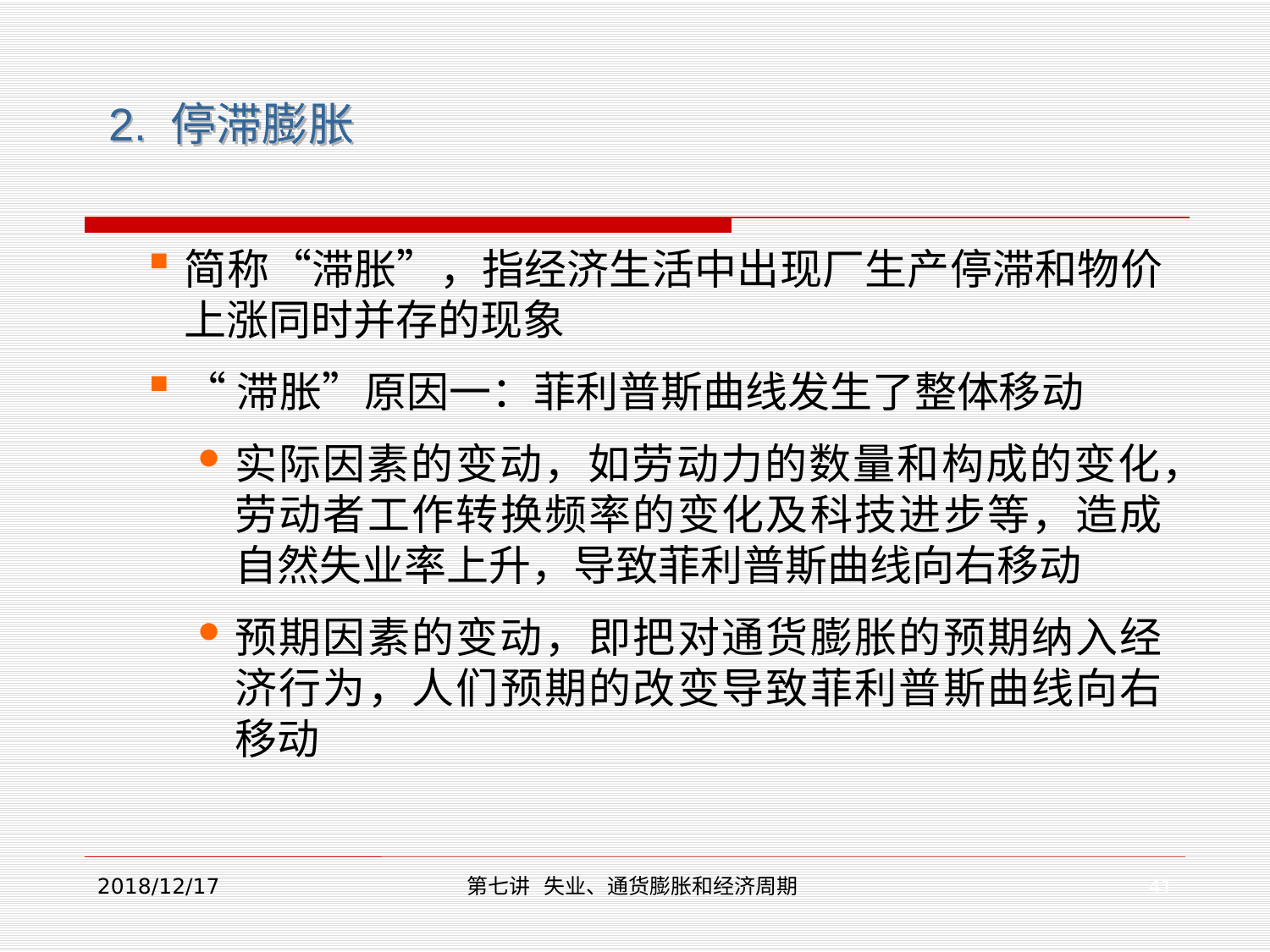

2. 停滞膨胀
简称“滞胀”，指经济生活中出现厂生产停滞和物价上涨同时并存的现象
“滞胀”原因一：菲利普斯曲线发生了整体移动
实际因素的变动，如劳动力的数量和构成的变化，劳动者工作转换频率的变化及科技进步等，造成自然失业率上升，导致菲利普斯曲线向右移动
预期因素的变动，即把对通货膨胀的预期纳入经济行为，人们预期的改变导致菲利普斯曲线向右移动
41
2018/12/17
第七讲   失业、通货膨胀和经济周期